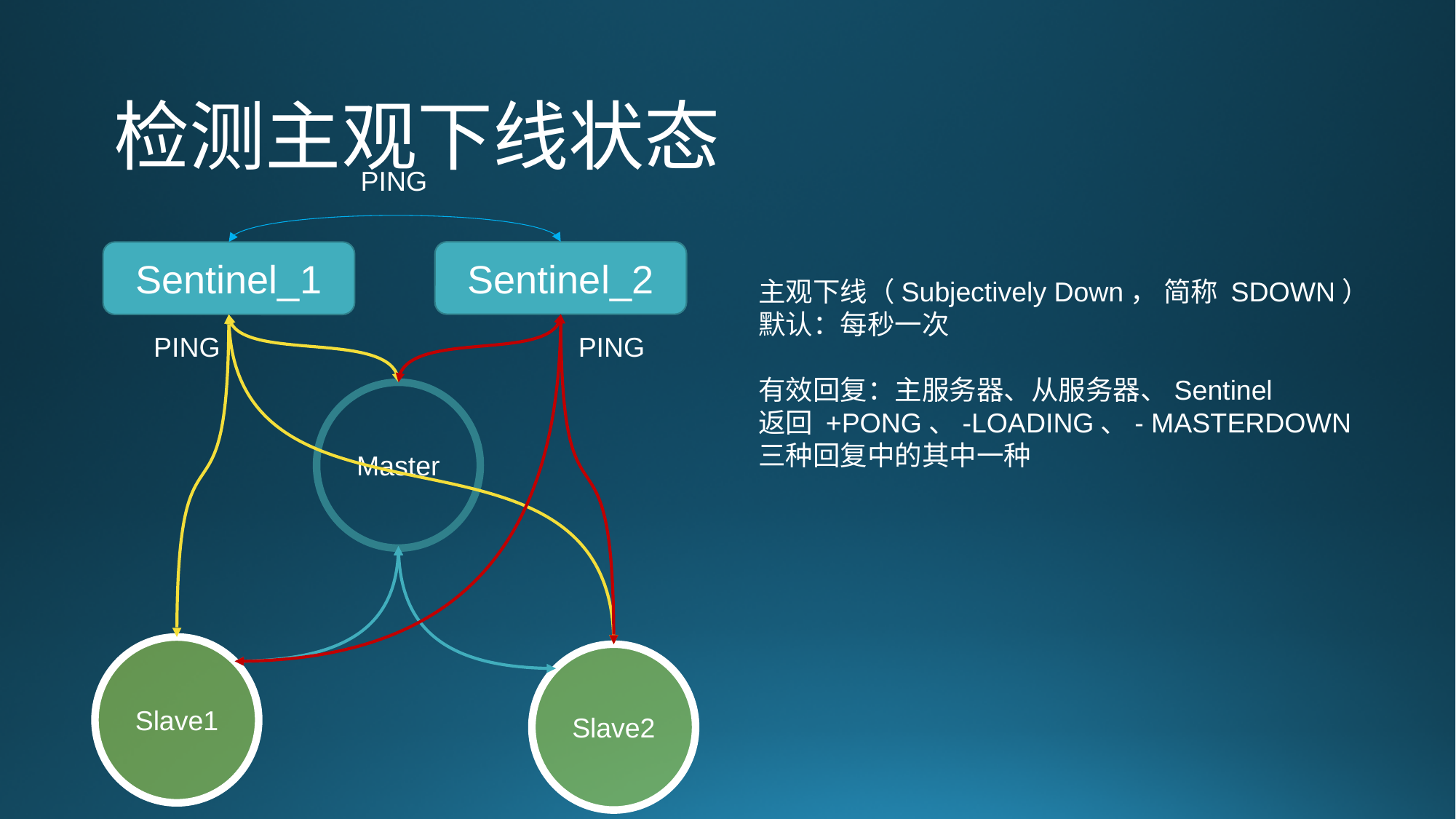

检测主观下线状态
PING
Sentinel_2
Sentinel_1
主观下线（Subjectively Down， 简称 SDOWN）
默认：每秒一次

有效回复：主服务器、从服务器、Sentinel
返回 +PONG、-LOADING、- MASTERDOWN
三种回复中的其中一种
PING
PING
Master
Slave1
Slave2